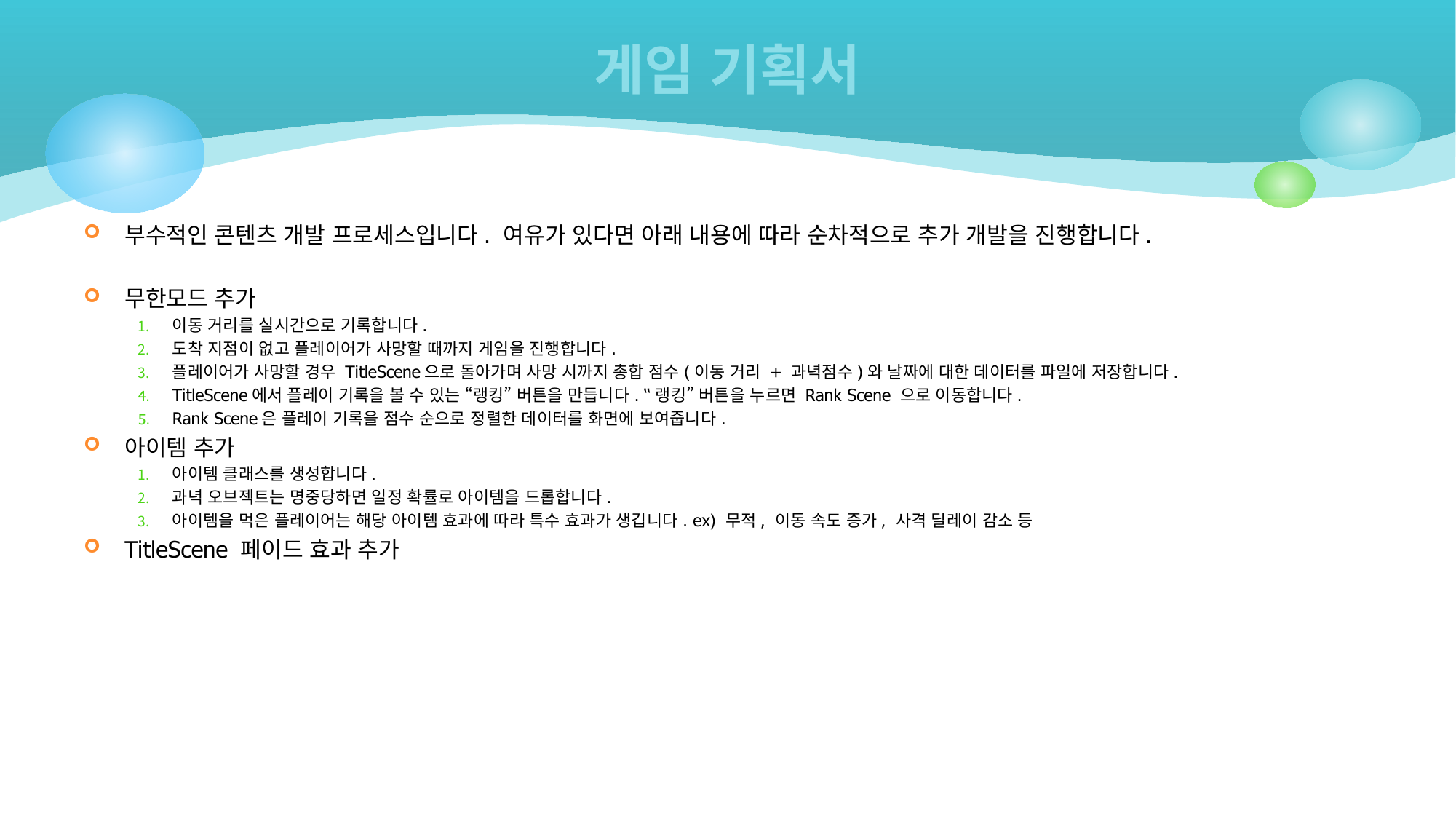

# 게임 기획서
부수적인 콘텐츠 개발 프로세스입니다. 여유가 있다면 아래 내용에 따라 순차적으로 추가 개발을 진행합니다.

무한모드 추가
이동 거리를 실시간으로 기록합니다.
도착 지점이 없고 플레이어가 사망할 때까지 게임을 진행합니다.
플레이어가 사망할 경우 TitleScene으로 돌아가며 사망 시까지 총합 점수(이동 거리 + 과녁점수)와 날짜에 대한 데이터를 파일에 저장합니다.
TitleScene에서 플레이 기록을 볼 수 있는 “랭킹” 버튼을 만듭니다. “랭킹” 버튼을 누르면 Rank Scene 으로 이동합니다.
Rank Scene은 플레이 기록을 점수 순으로 정렬한 데이터를 화면에 보여줍니다.
아이템 추가
아이템 클래스를 생성합니다.
과녁 오브젝트는 명중당하면 일정 확률로 아이템을 드롭합니다.
아이템을 먹은 플레이어는 해당 아이템 효과에 따라 특수 효과가 생깁니다. ex) 무적, 이동 속도 증가, 사격 딜레이 감소 등
TitleScene 페이드 효과 추가